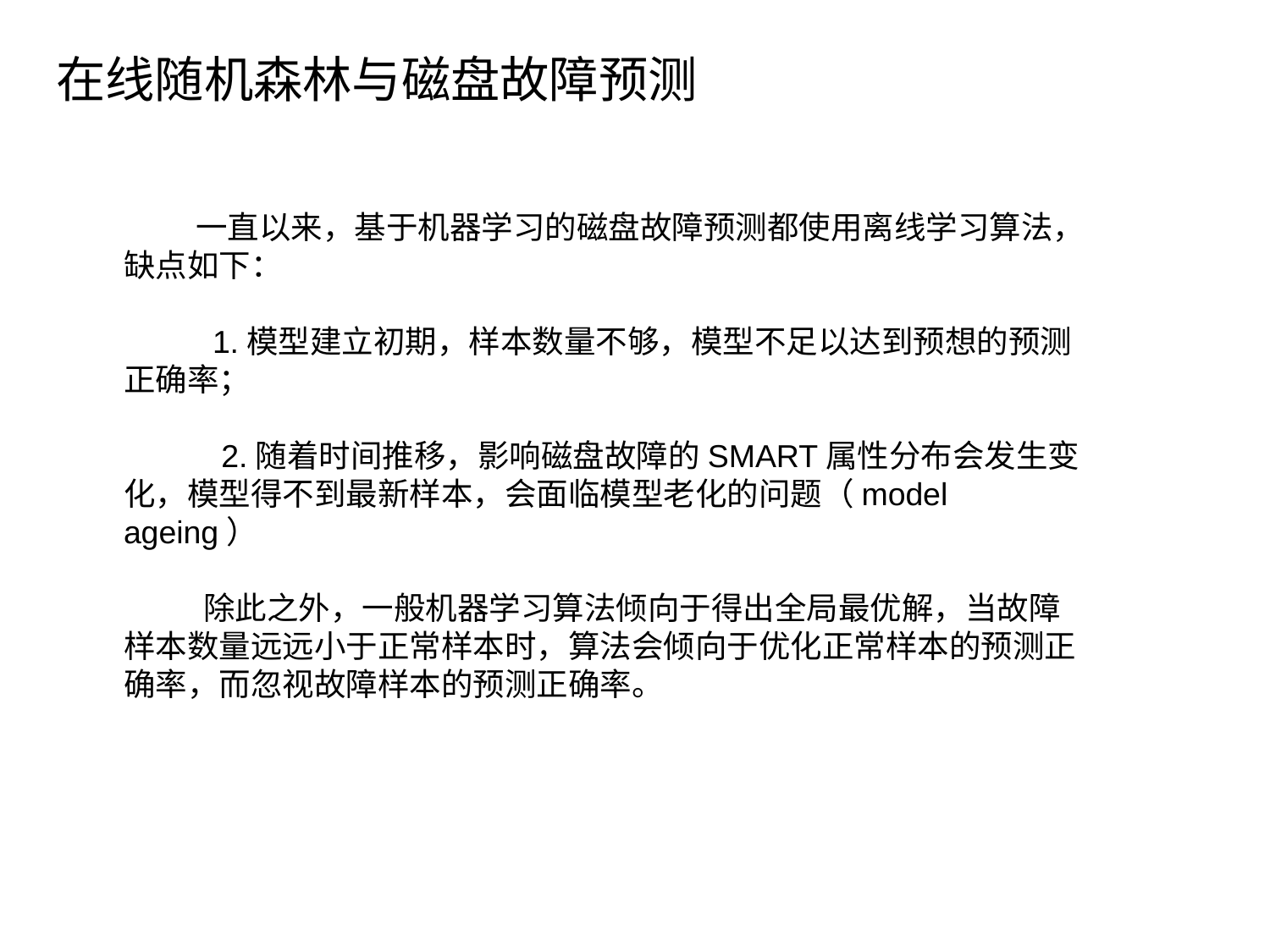

在线随机森林与磁盘故障预测
         一直以来，基于机器学习的磁盘故障预测都使用离线学习算法，缺点如下：

          1.模型建立初期，样本数量不够，模型不足以达到预想的预测正确率；

           2.随着时间推移，影响磁盘故障的SMART属性分布会发生变化，模型得不到最新样本，会面临模型老化的问题（model ageing）

          除此之外，一般机器学习算法倾向于得出全局最优解，当故障样本数量远远小于正常样本时，算法会倾向于优化正常样本的预测正确率，而忽视故障样本的预测正确率。